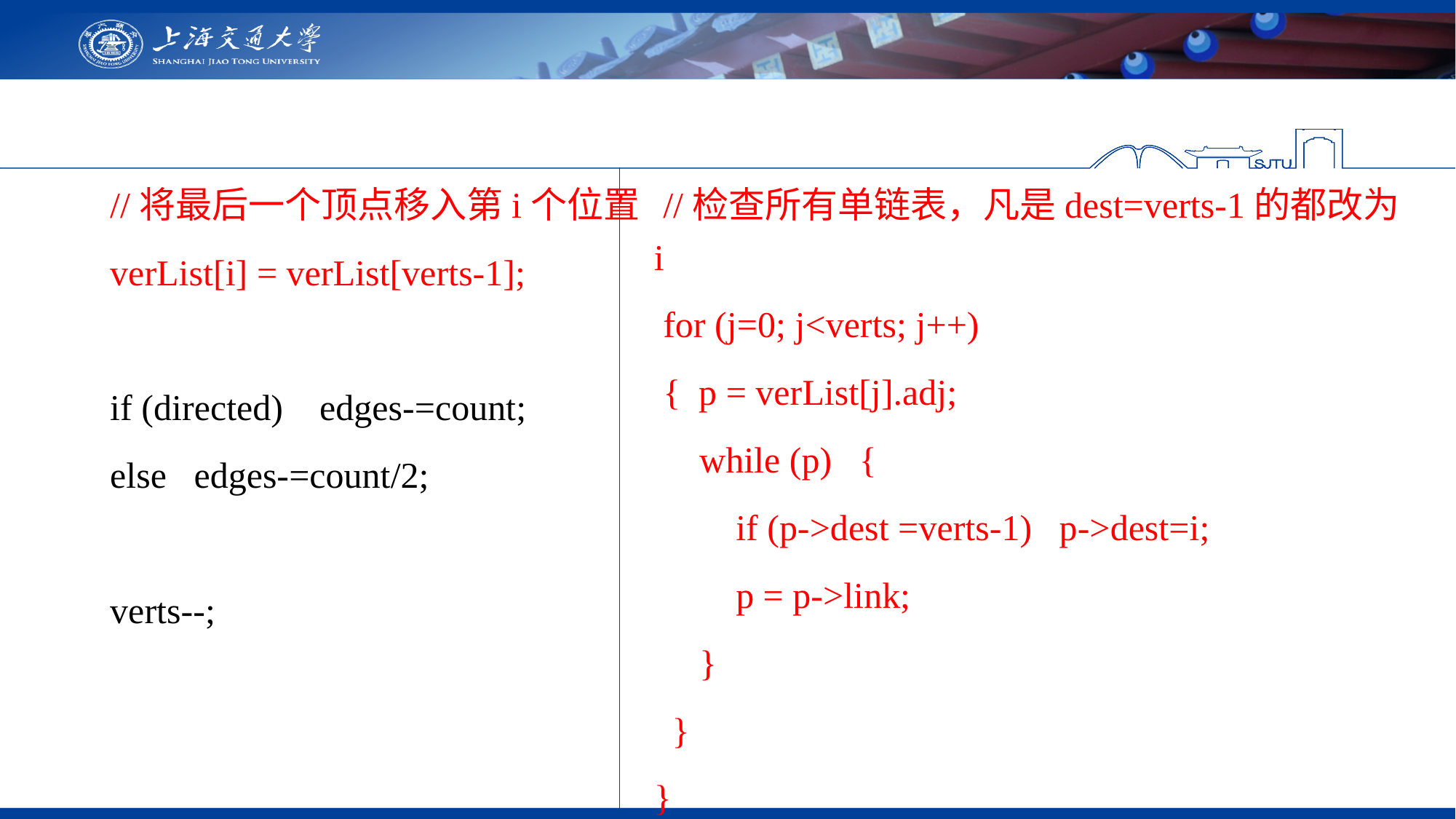

//检查所有单链表，凡是dest=verts-1的都改为i
 for (j=0; j<verts; j++)
 {  p = verList[j].adj;
     while (p)   {
         if (p->dest =verts-1)   p->dest=i;
         p = p->link;
     }
  }
}

    //将最后一个顶点移入第i个位置
    verList[i] = verList[verts-1];

    if (directed)    edges-=count;
    else   edges-=count/2;

    verts--;